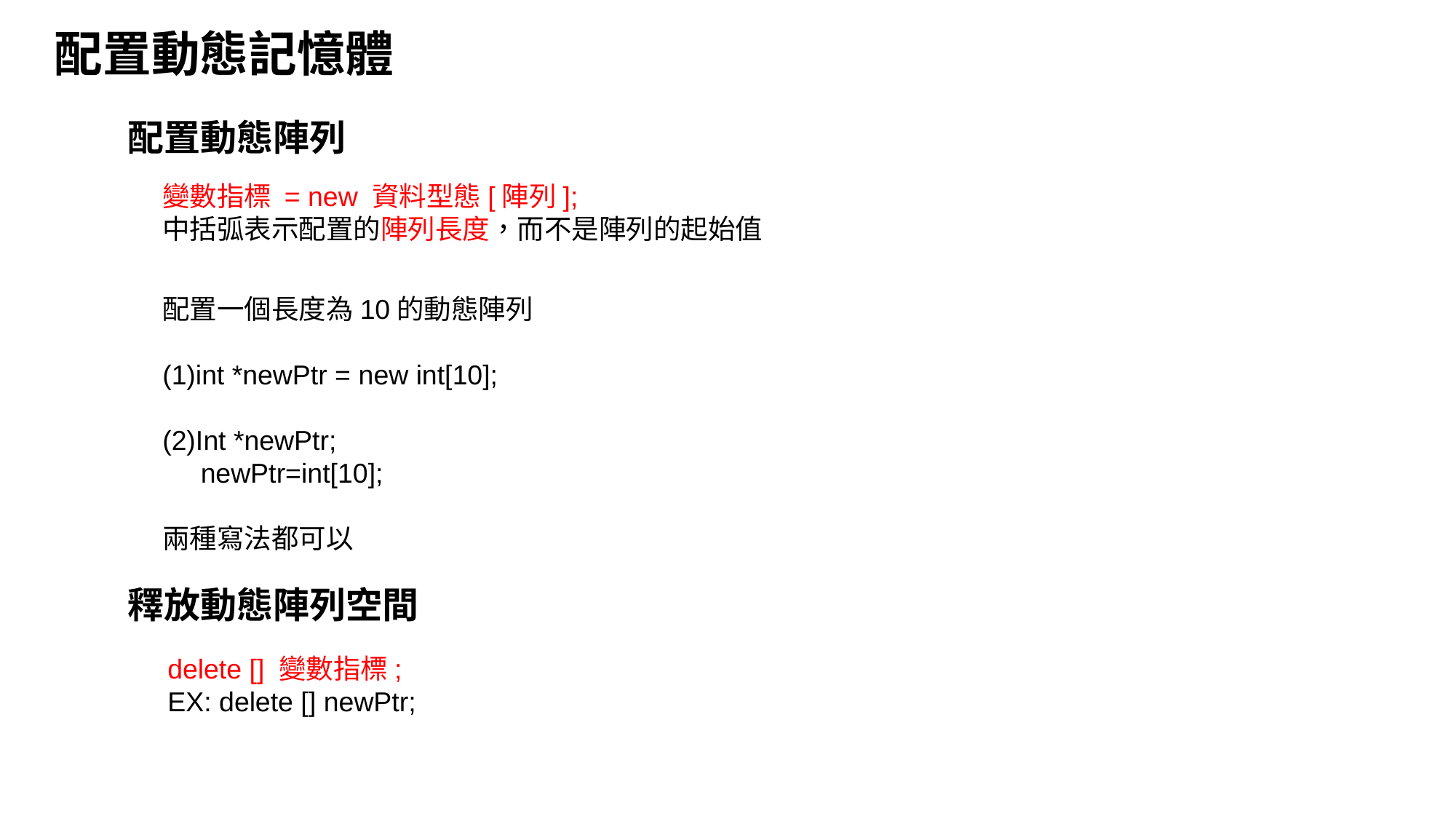

配置動態記憶體
配置動態陣列
變數指標 = new 資料型態[陣列];
中括弧表示配置的陣列長度，而不是陣列的起始值
配置一個長度為10的動態陣列
(1)int *newPtr = new int[10];

(2)Int *newPtr;
     newPtr=int[10];

兩種寫法都可以
釋放動態陣列空間
delete [] 變數指標;
EX: delete [] newPtr;